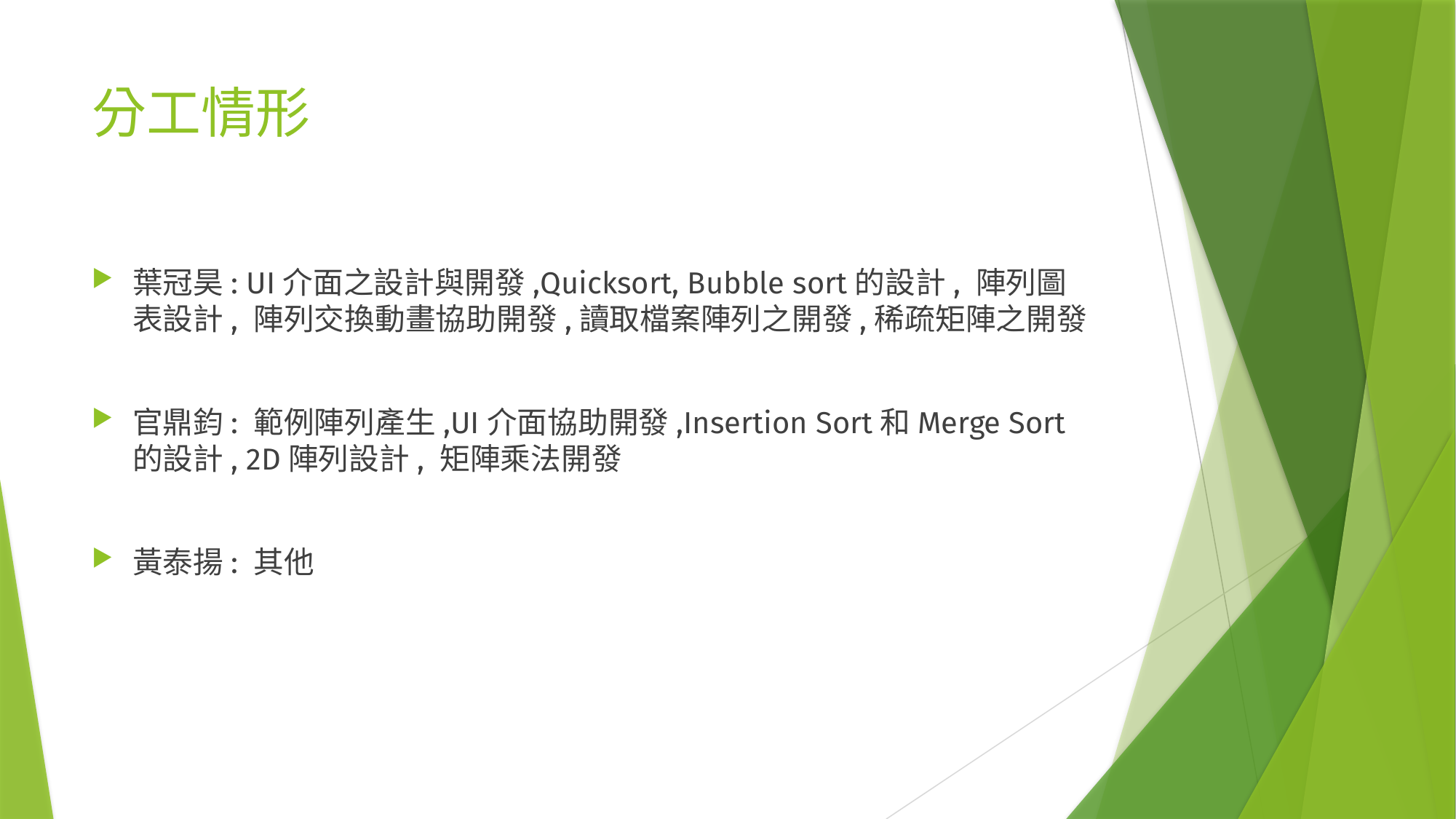

# 分工情形
葉冠昊: UI介面之設計與開發,Quicksort, Bubble sort的設計, 陣列圖表設計, 陣列交換動畫協助開發,讀取檔案陣列之開發,稀疏矩陣之開發

官鼎鈞: 範例陣列產生,UI介面協助開發,Insertion Sort和Merge Sort的設計, 2D陣列設計, 矩陣乘法開發

黃泰揚: 其他